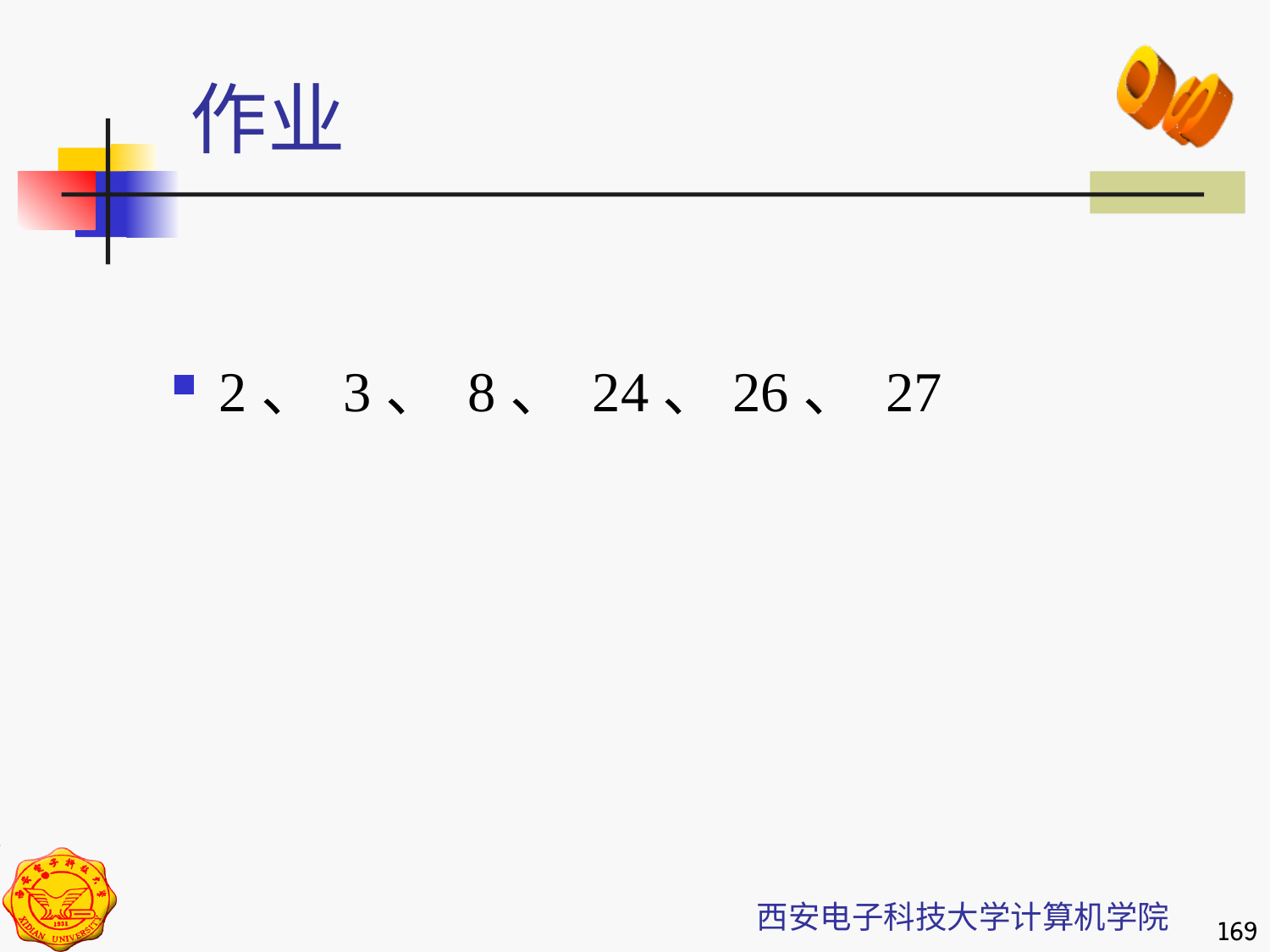

作业
2、 3、 8、 24、26、 27
169